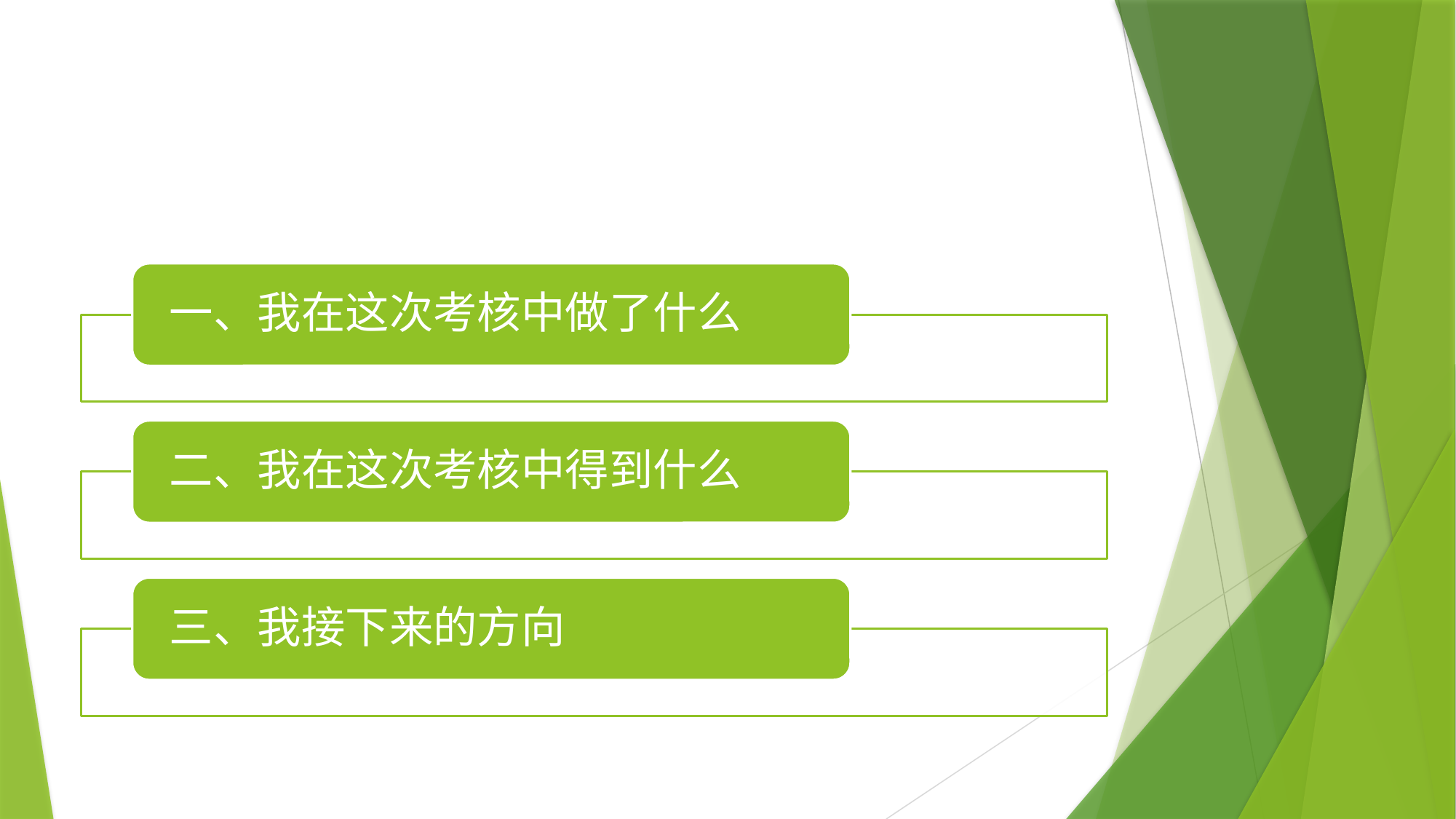

#
一、我在这次考核中做了什么
二、我在这次考核中得到什么
三、我接下来的方向